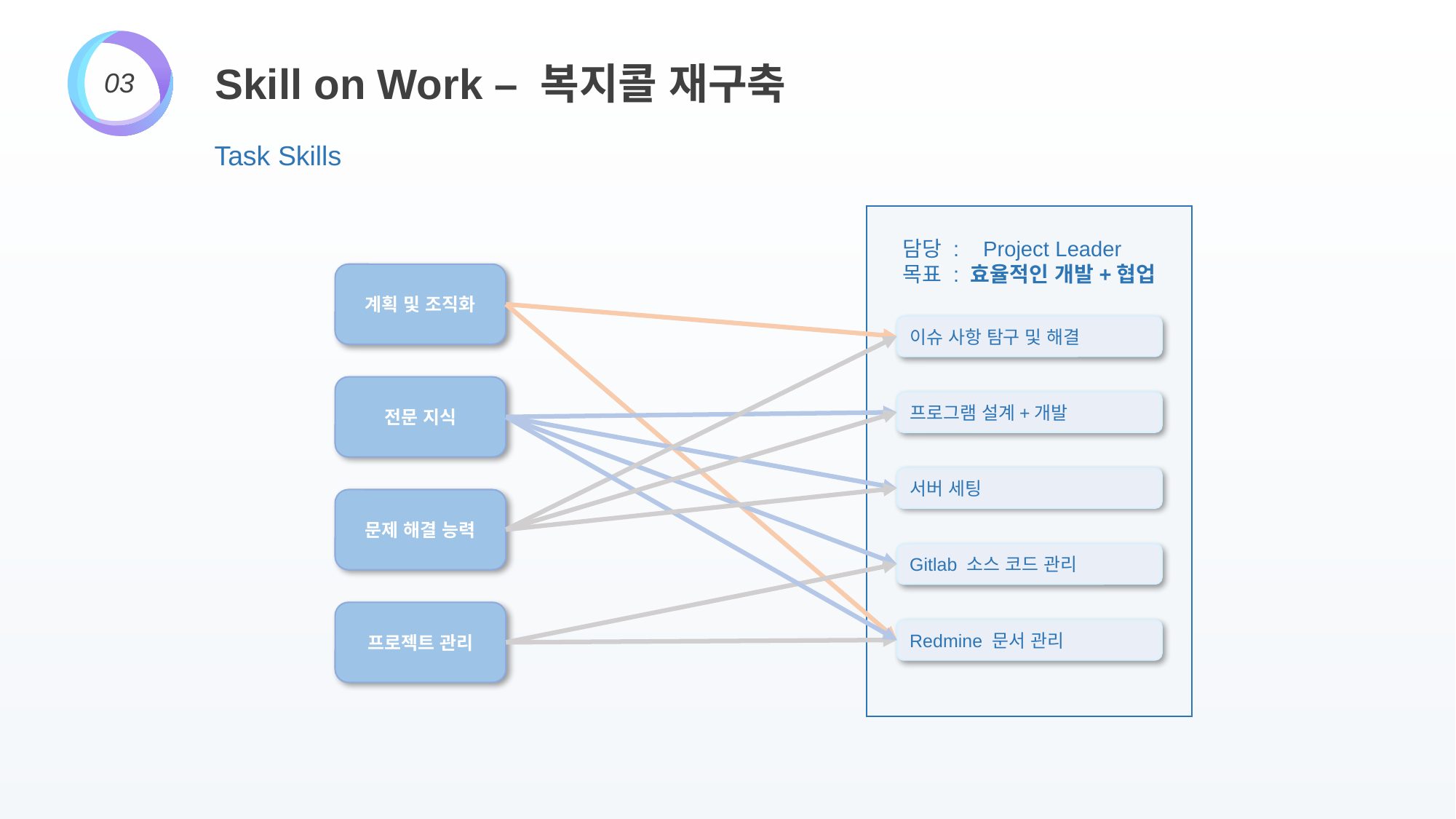

Skill on Work – 복지콜 재구축
03
Task Skills

담당 :    Project Leader
목표 : 효율적인 개발+협업
이슈 사항 탐구 및 해결
프로그램 설계+개발
서버 세팅
Gitlab 소스 코드 관리
Redmine 문서 관리
계획 및 조직화
전문 지식
문제 해결 능력
프로젝트 관리